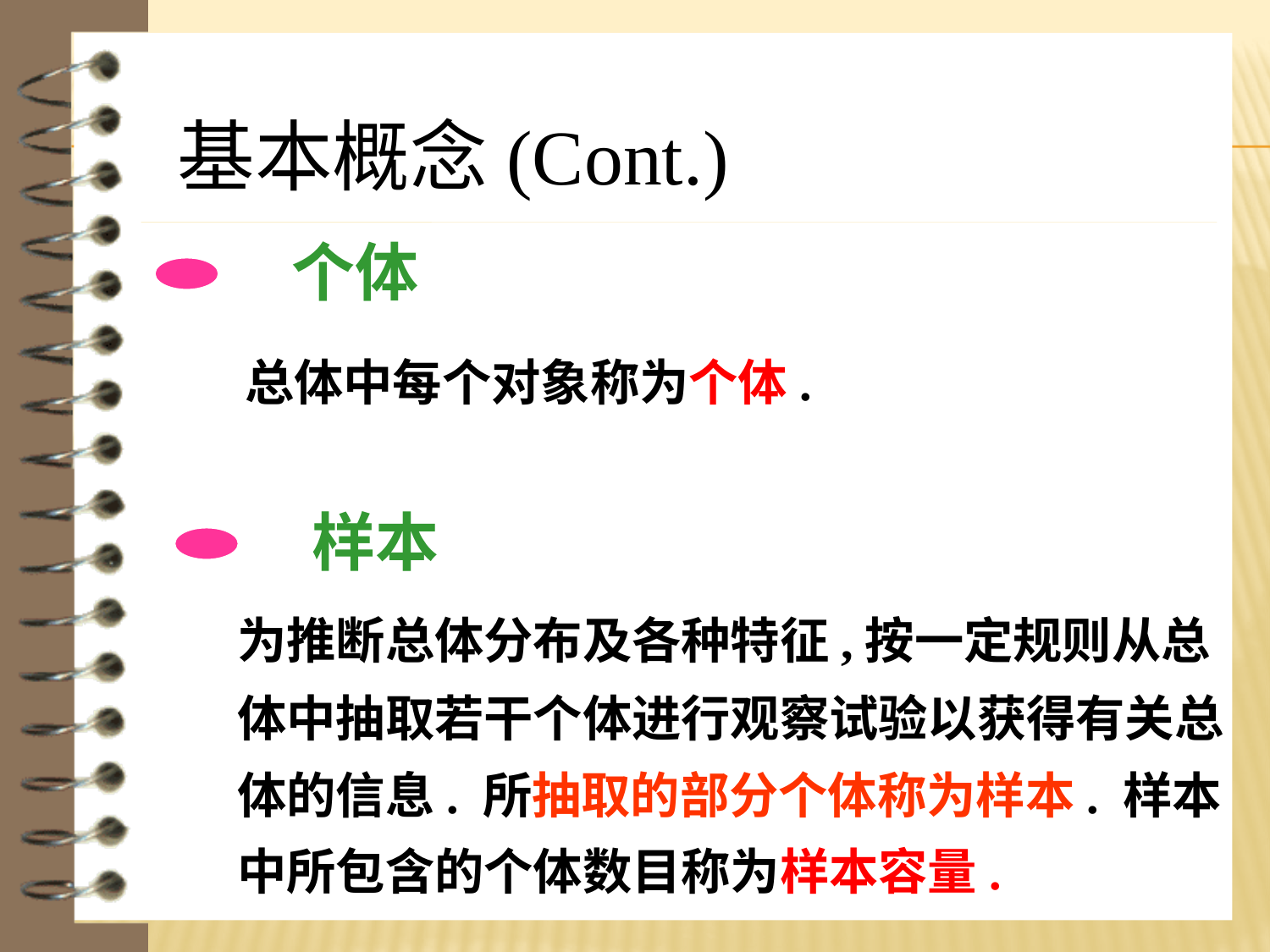

基本概念(Cont.)
个体

总体中每个对象称为个体.
样本

为推断总体分布及各种特征,按一定规则从总体中抽取若干个体进行观察试验以获得有关总体的信息. 所抽取的部分个体称为样本. 样本中所包含的个体数目称为样本容量.